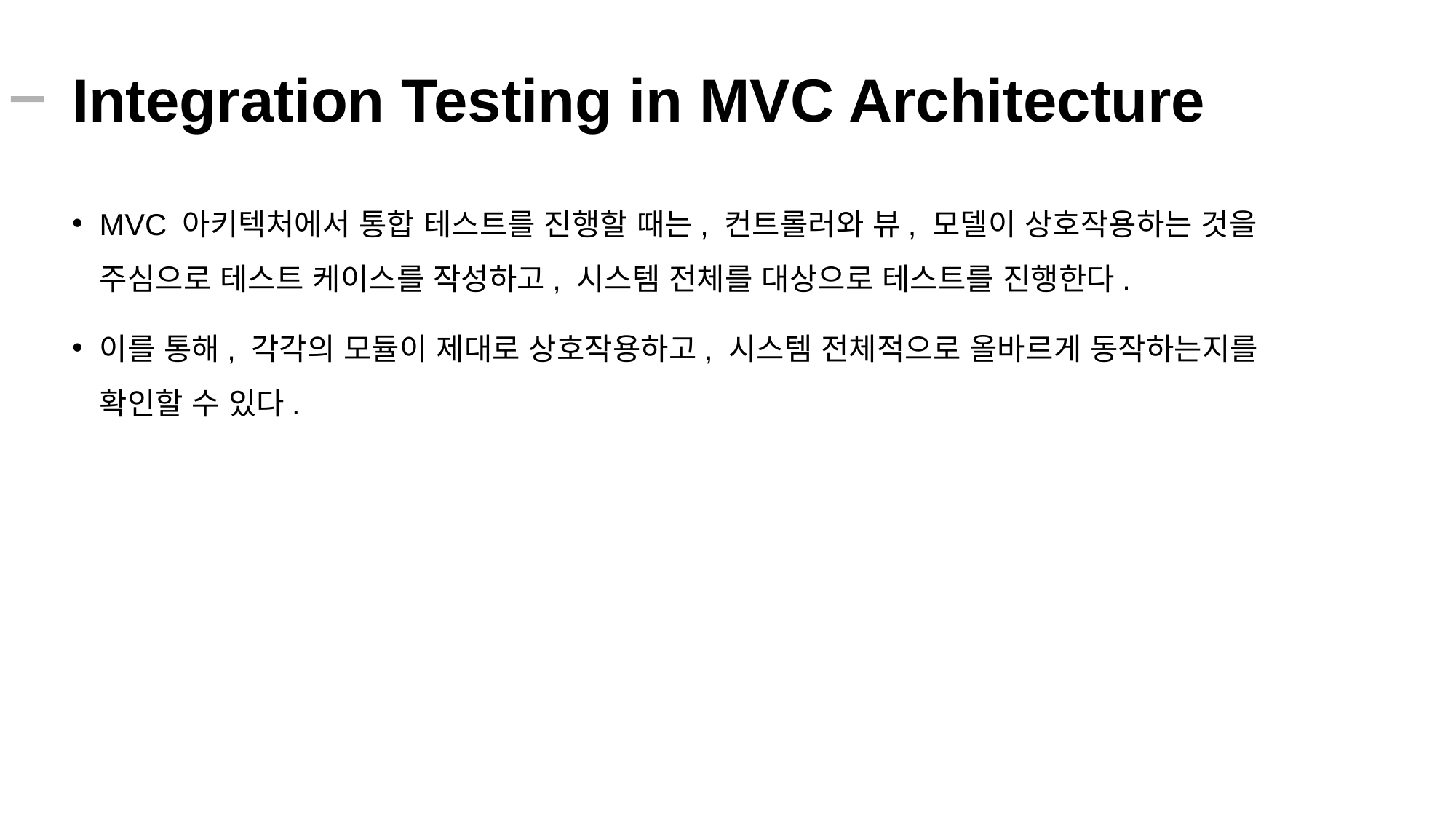

# Integration Testing in MVC Architecture

MVC 아키텍처에서 통합 테스트를 진행할 때는, 컨트롤러와 뷰, 모델이 상호작용하는 것을 주심으로 테스트 케이스를 작성하고, 시스템 전체를 대상으로 테스트를 진행한다.
이를 통해, 각각의 모듈이 제대로 상호작용하고, 시스템 전체적으로 올바르게 동작하는지를 확인할 수 있다.